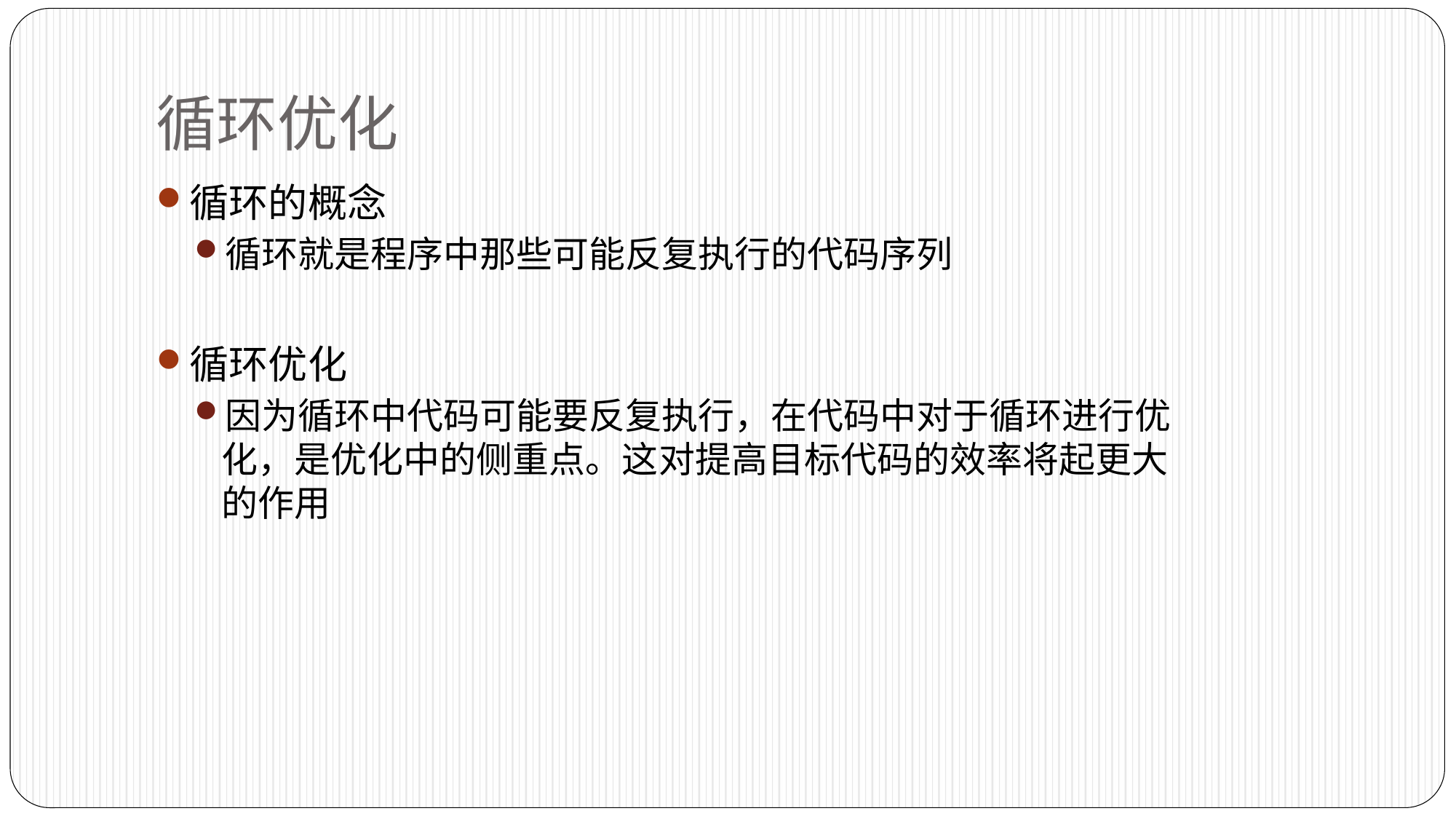

# 循环优化
循环的概念
循环就是程序中那些可能反复执行的代码序列

循环优化
因为循环中代码可能要反复执行，在代码中对于循环进行优化，是优化中的侧重点。这对提高目标代码的效率将起更大的作用